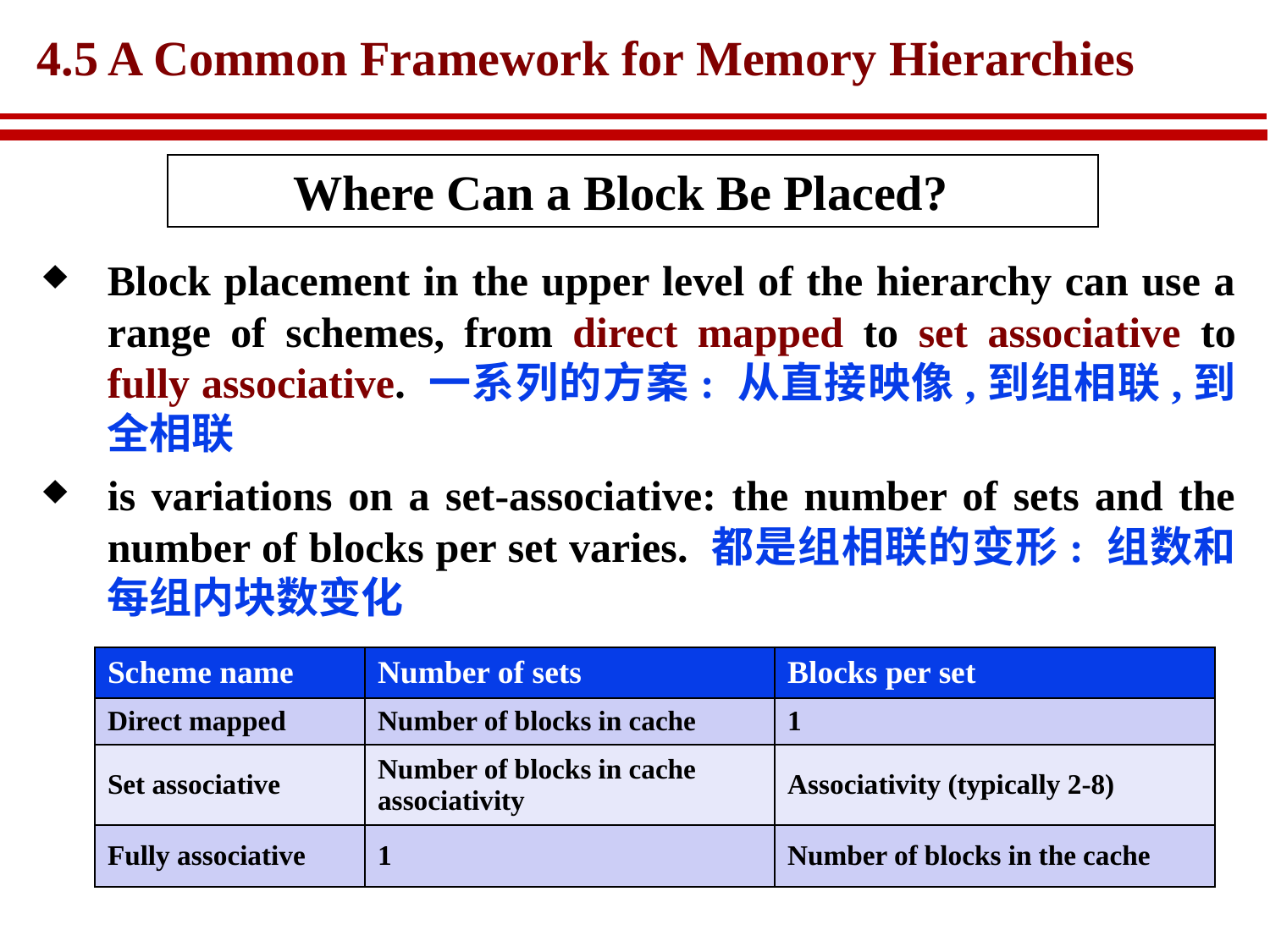

# 4.5 A Common Framework for Memory Hierarchies
Where Can a Block Be Placed?
Block placement in the upper level of the hierarchy can use a range of schemes, from direct mapped to set associative to fully associative. 一系列的方案: 从直接映像,到组相联,到全相联
is variations on a set-associative: the number of sets and the number of blocks per set varies. 都是组相联的变形: 组数和每组内块数变化
| Scheme name | Number of sets | Blocks per set |
| --- | --- | --- |
| Direct mapped | Number of blocks in cache | 1 |
| Set associative | Number of blocks in cache associativity | Associativity (typically 2-8) |
| Fully associative | 1 | Number of blocks in the cache |